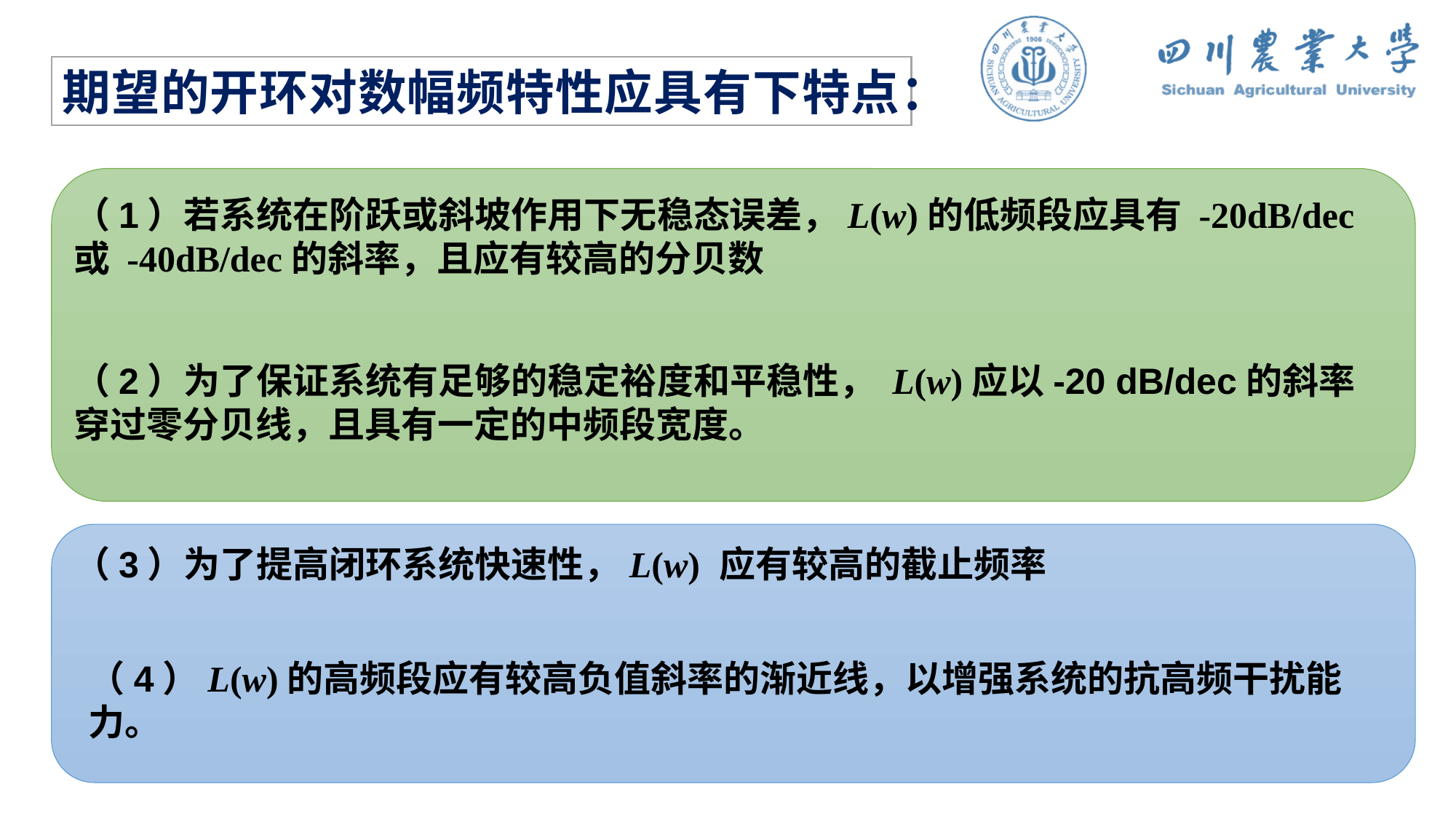

期望的开环对数幅频特性应具有下特点：

（1）若系统在阶跃或斜坡作用下无稳态误差，L(w)的低频段应具有 -20dB/dec或 -40dB/dec的斜率，且应有较高的分贝数
（2）为了保证系统有足够的稳定裕度和平稳性， L(w)应以-20 dB/dec的斜率穿过零分贝线，且具有一定的中频段宽度。

（3）为了提高闭环系统快速性，L(w) 应有较高的截止频率
（4）L(w)的高频段应有较高负值斜率的渐近线，以增强系统的抗高频干扰能力。